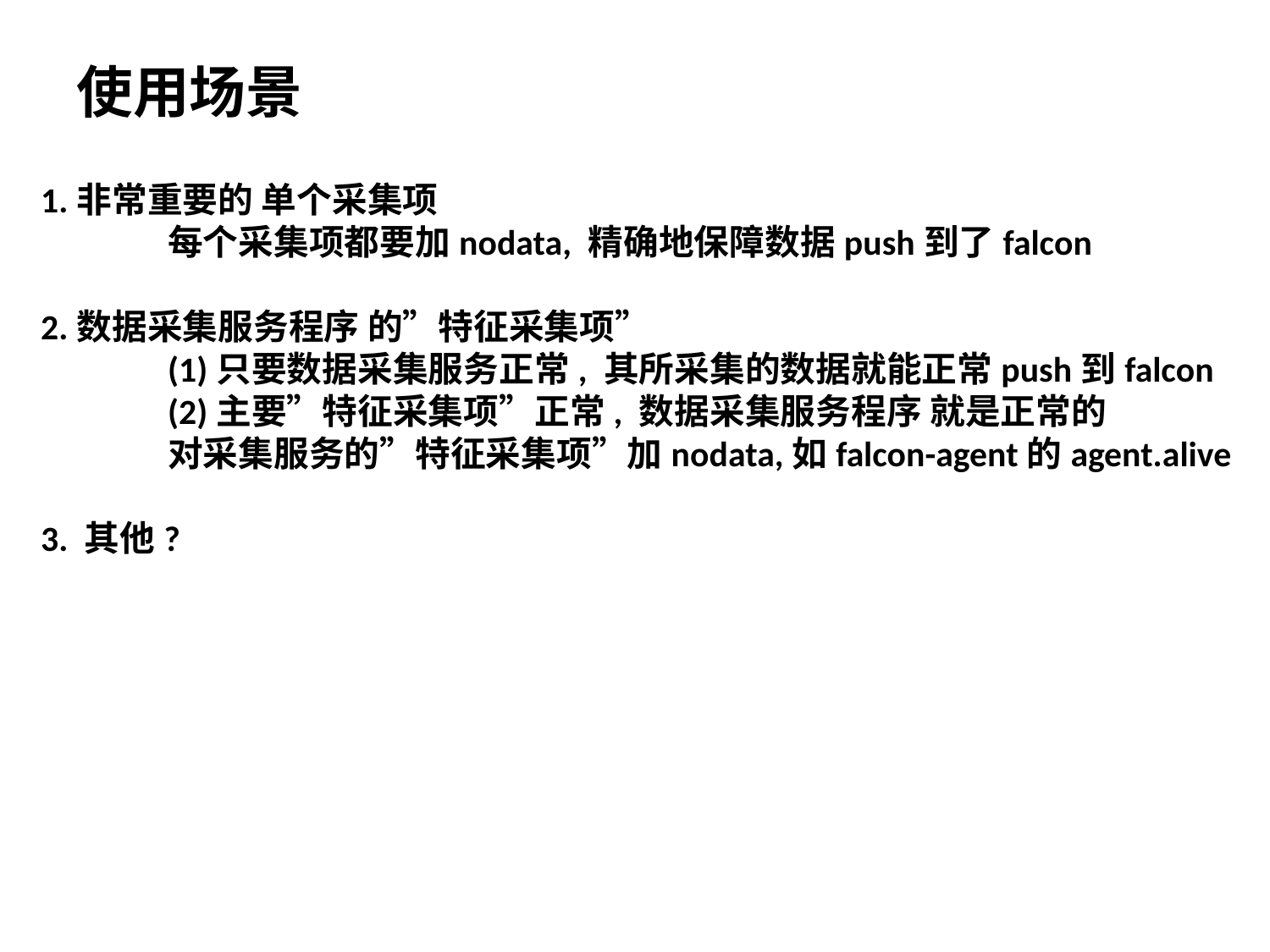

使用场景
1.非常重要的 单个采集项
	每个采集项都要加nodata, 精确地保障数据push到了falcon

2.数据采集服务程序 的”特征采集项”
	(1)只要数据采集服务正常, 其所采集的数据就能正常push到falcon
	(2)主要”特征采集项”正常, 数据采集服务程序 就是正常的
	对采集服务的”特征采集项”加nodata,如falcon-agent的agent.alive

3. 其他?